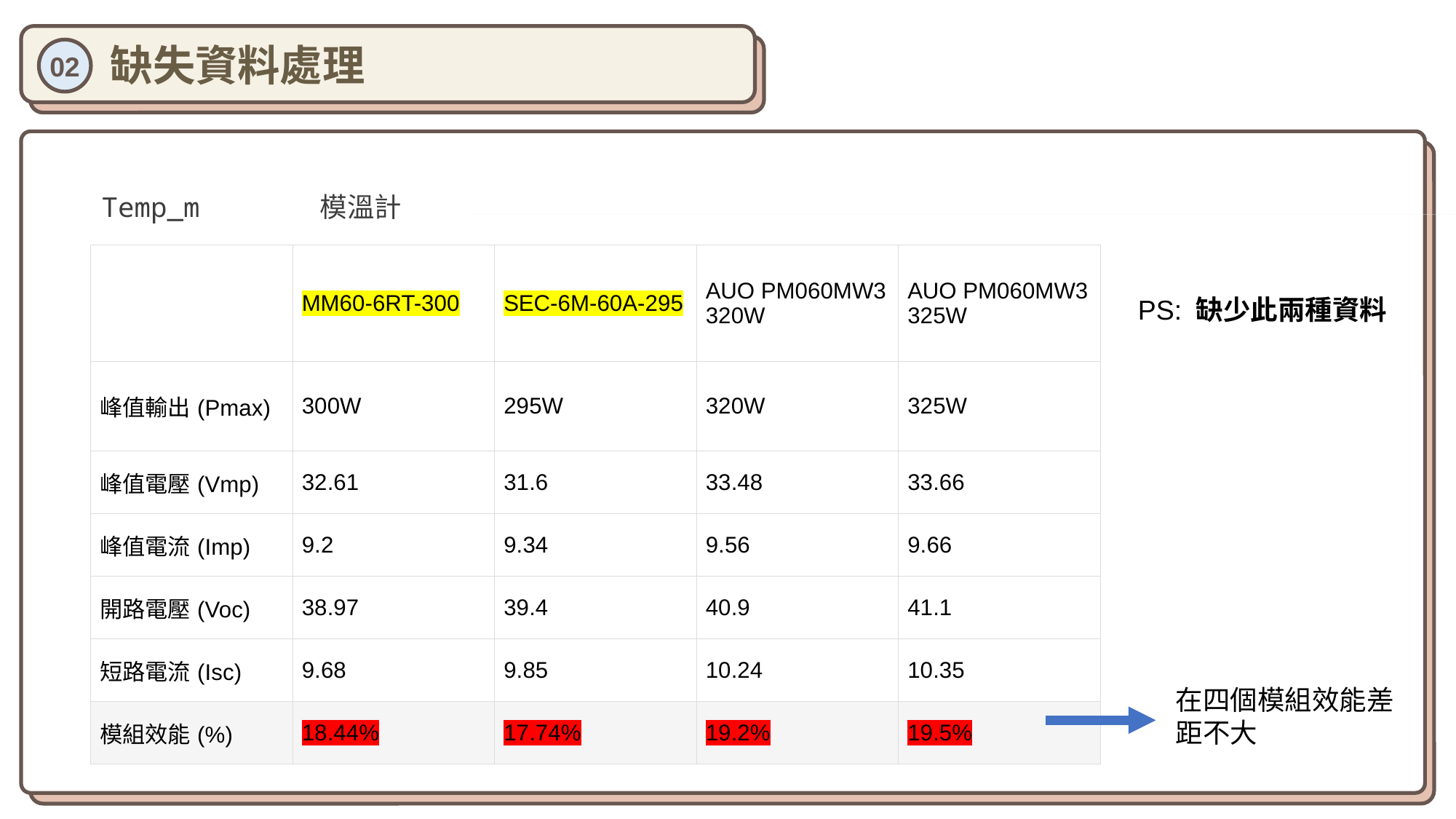

缺失資料處理

02

Temp_m		模溫計

|  | MM60-6RT-300 | SEC-6M-60A-295 | AUO PM060MW3 320W | AUO PM060MW3 325W |
| --- | --- | --- | --- | --- |
| 峰值輸出(Pmax) | 300W | 295W | 320W | 325W |
| 峰值電壓(Vmp) | 32.61 | 31.6 | 33.48 | 33.66 |
| 峰值電流(Imp) | 9.2 | 9.34 | 9.56 | 9.66 |
| 開路電壓(Voc) | 38.97 | 39.4 | 40.9 | 41.1 |
| 短路電流(Isc) | 9.68 | 9.85 | 10.24 | 10.35 |
| 模組效能(%) | 18.44% | 17.74% | 19.2% | 19.5% |
PS: 缺少此兩種資料
在四個模組效能差距不大